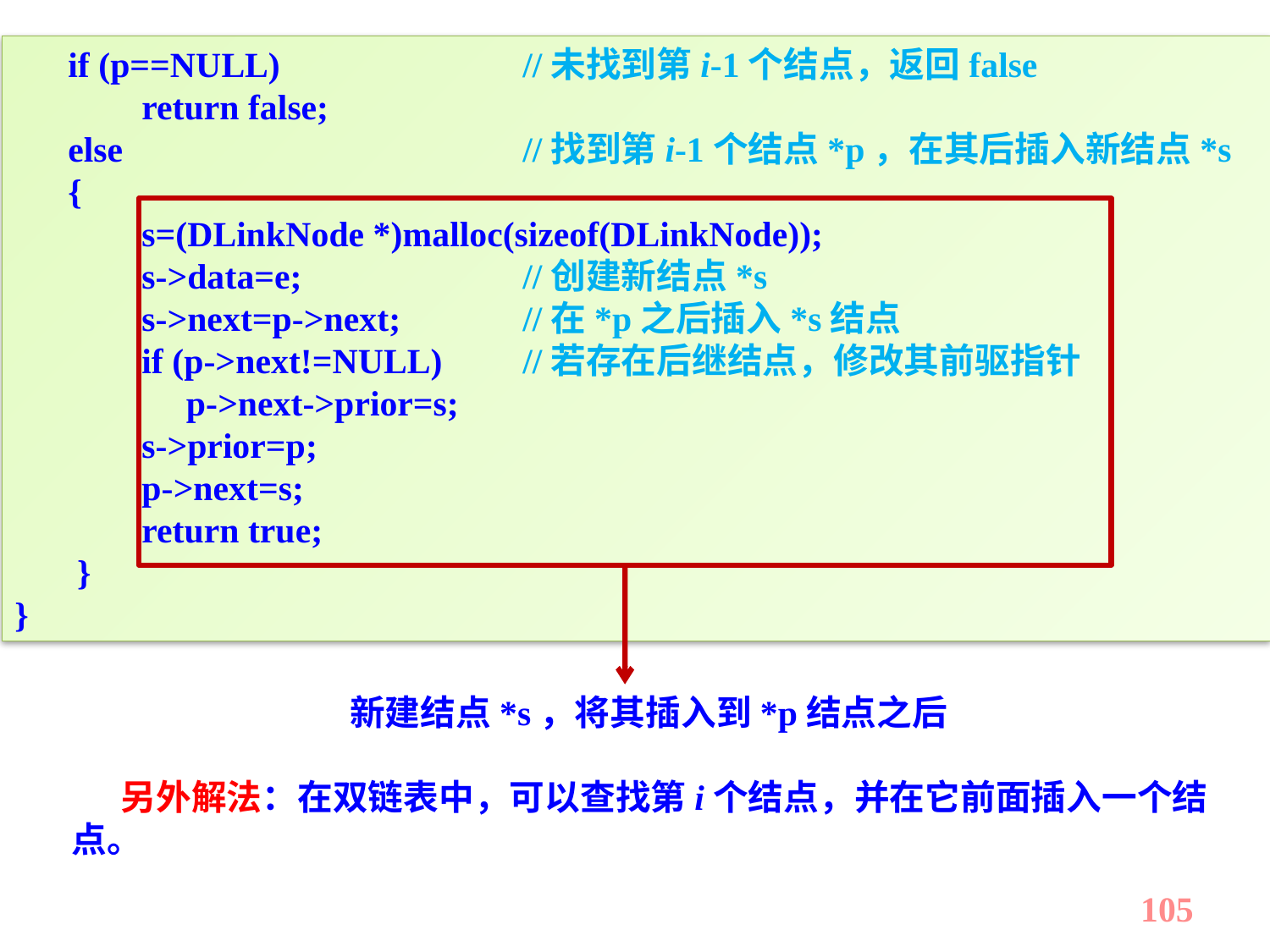

if (p==NULL)		//未找到第i-1个结点，返回false
	return false;
      else				//找到第i-1个结点*p，在其后插入新结点*s
      {
	s=(DLinkNode *)malloc(sizeof(DLinkNode));
	s->data=e;		//创建新结点*s
	s->next=p->next;	//在*p之后插入*s结点
	if (p->next!=NULL)	//若存在后继结点，修改其前驱指针
   	     p->next->prior=s;
	s->prior=p;
	p->next=s;
	return true;
       }
}

新建结点*s，将其插入到*p结点之后
     另外解法：在双链表中，可以查找第i个结点，并在它前面插入一个结点。
105